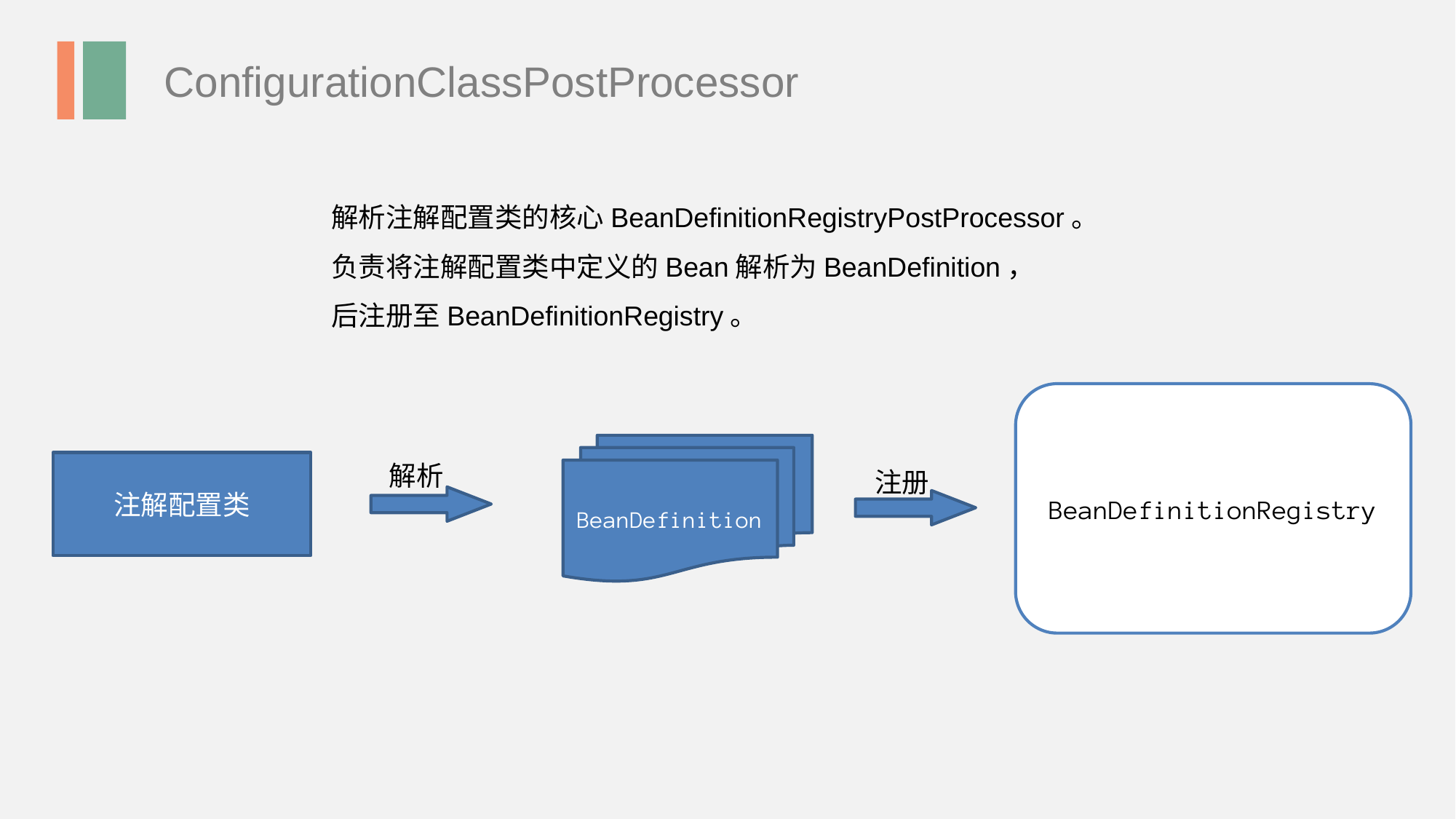

ConfigurationClassPostProcessor
解析注解配置类的核心BeanDefinitionRegistryPostProcessor。
负责将注解配置类中定义的Bean解析为BeanDefinition，
后注册至BeanDefinitionRegistry。
BeanDefinitionRegistry
BeanDefinition
注解配置类
解析
注册